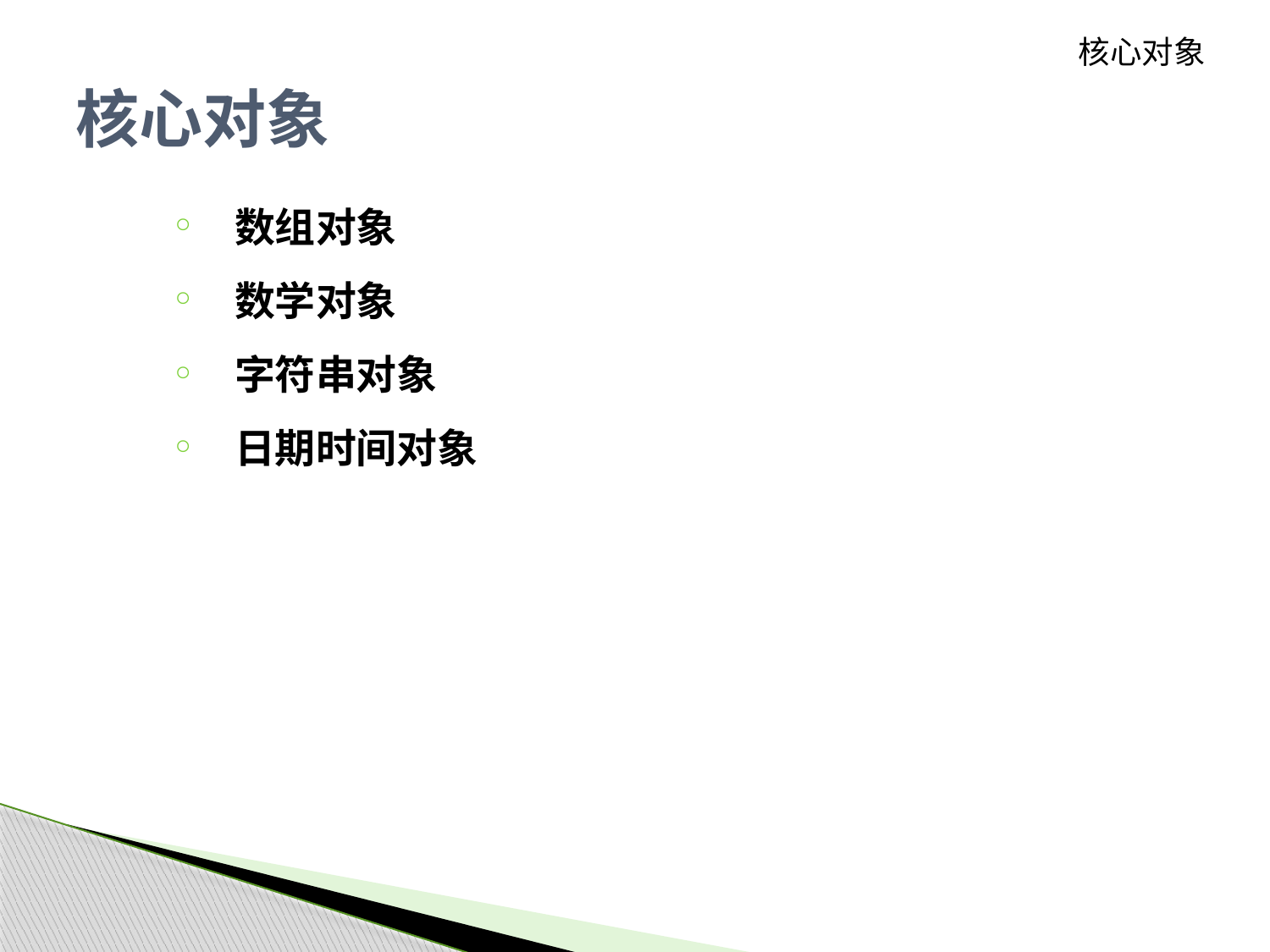

核心对象
# 核心对象
数组对象
数学对象
字符串对象
日期时间对象